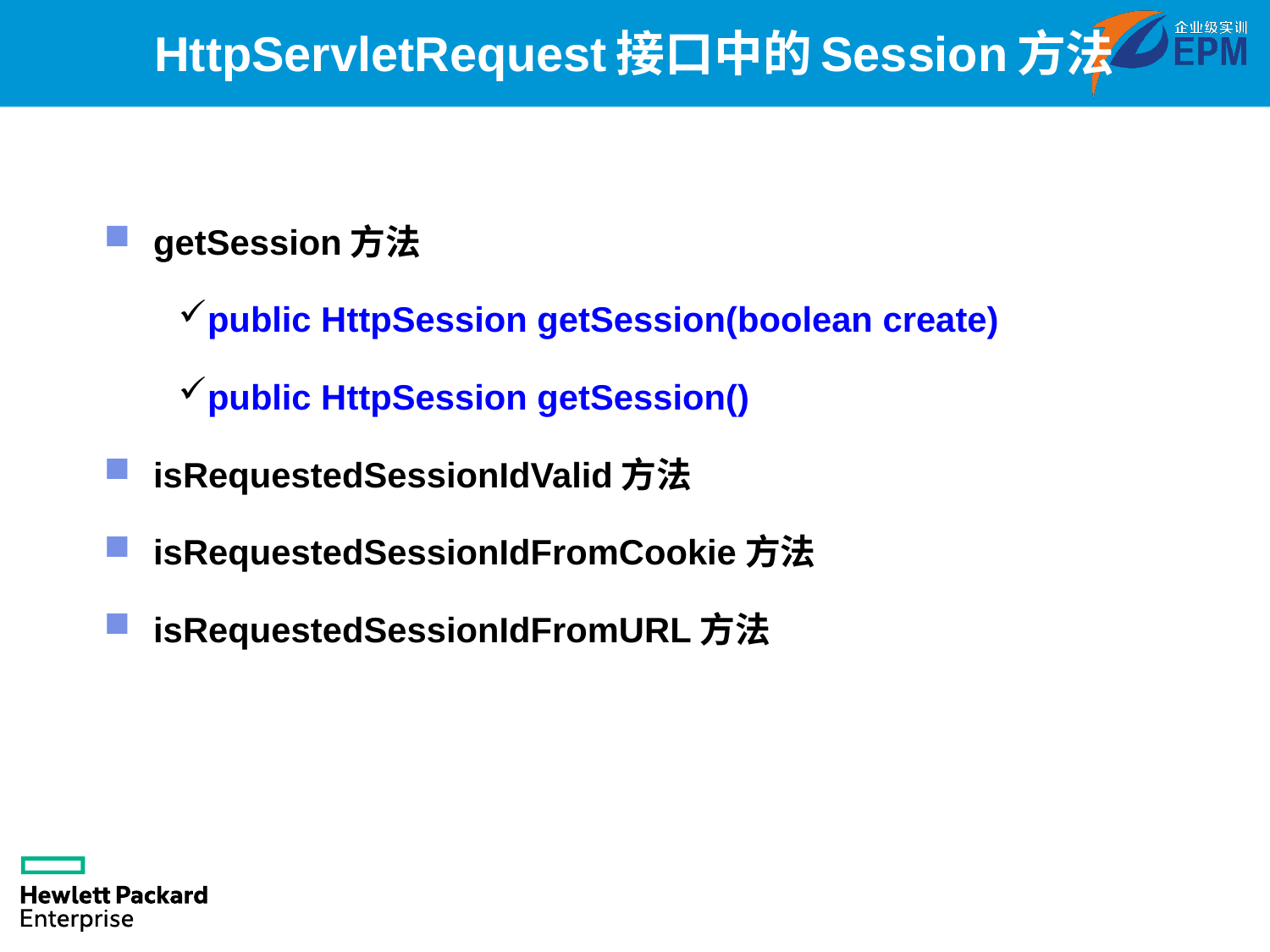

# HttpServletRequest接口中的Session方法
getSession方法
public HttpSession getSession(boolean create)
public HttpSession getSession()
isRequestedSessionIdValid方法
isRequestedSessionIdFromCookie方法
isRequestedSessionIdFromURL方法